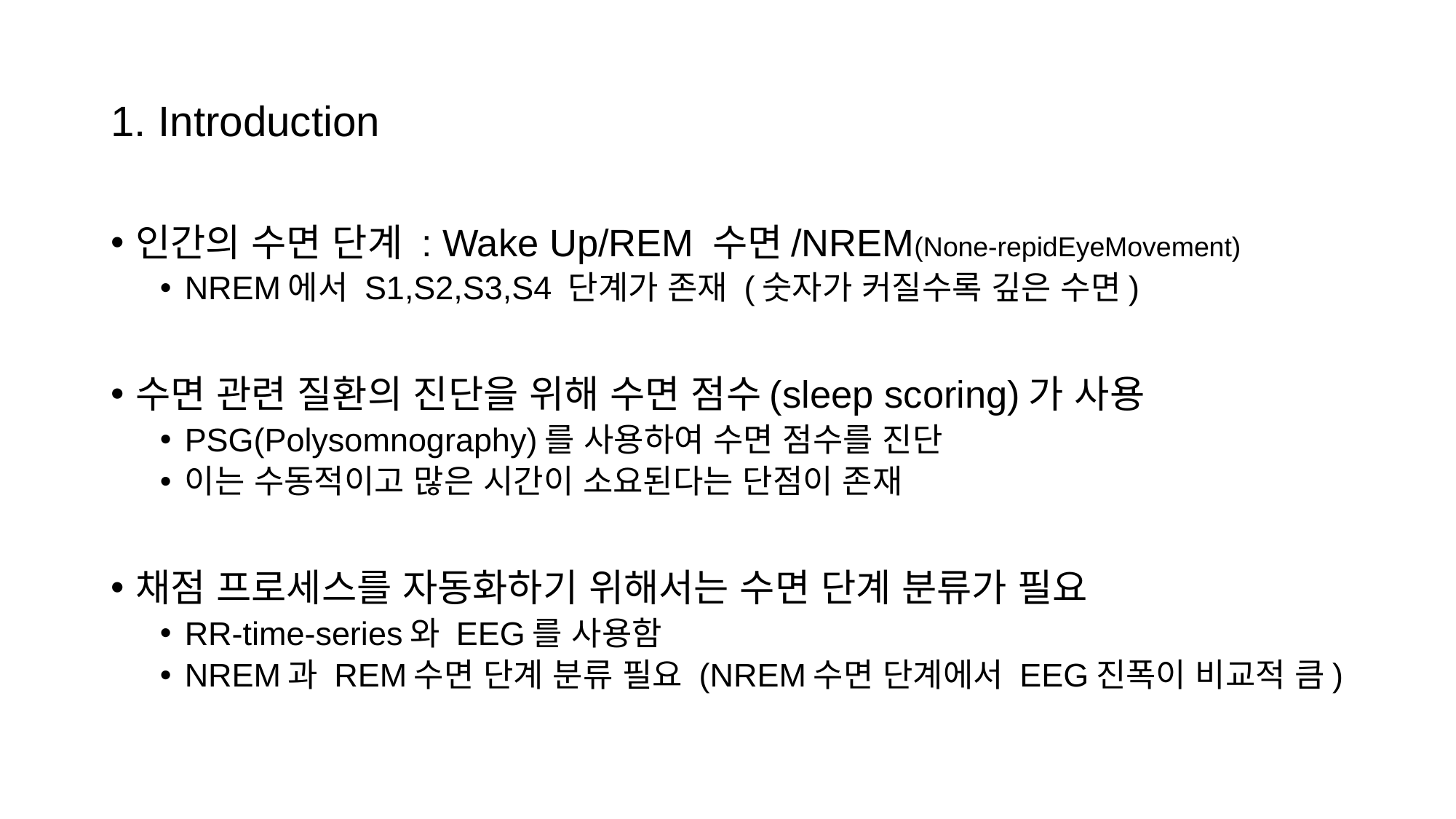

# 1. Introduction
인간의 수면 단계 : Wake Up/REM 수면/NREM(None-repidEyeMovement)
NREM에서 S1,S2,S3,S4 단계가 존재 (숫자가 커질수록 깊은 수면)

수면 관련 질환의 진단을 위해 수면 점수(sleep scoring)가 사용
PSG(Polysomnography)를 사용하여 수면 점수를 진단
이는 수동적이고 많은 시간이 소요된다는 단점이 존재

채점 프로세스를 자동화하기 위해서는 수면 단계 분류가 필요
RR-time-series와 EEG를 사용함
NREM과 REM수면 단계 분류 필요 (NREM수면 단계에서 EEG진폭이 비교적 큼)